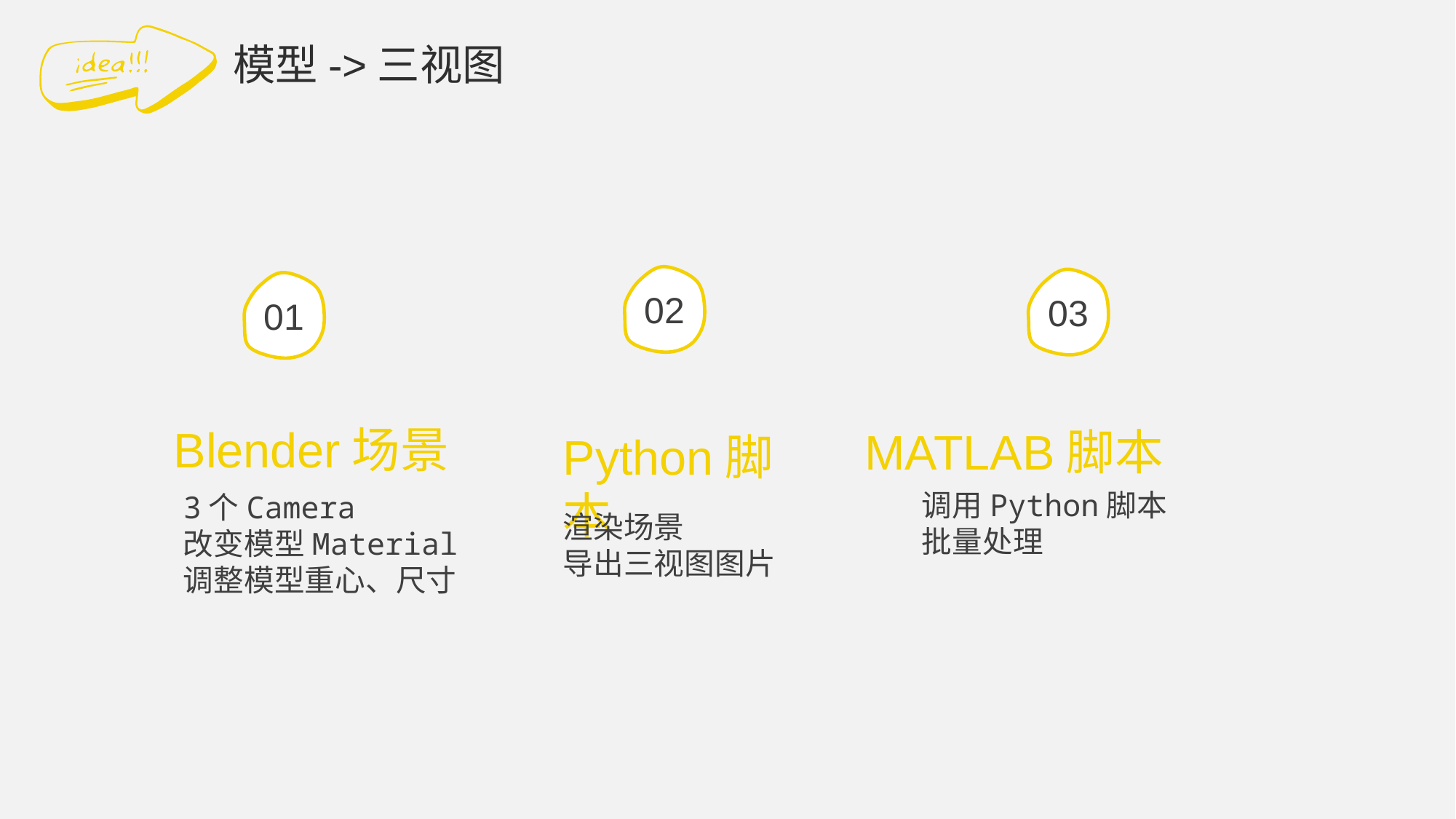

模型->三视图
02
03
01
Blender场景
3个Camera
改变模型Material
调整模型重心、尺寸
MATLAB脚本
调用Python脚本
批量处理
Python脚本
渲染场景
导出三视图图片